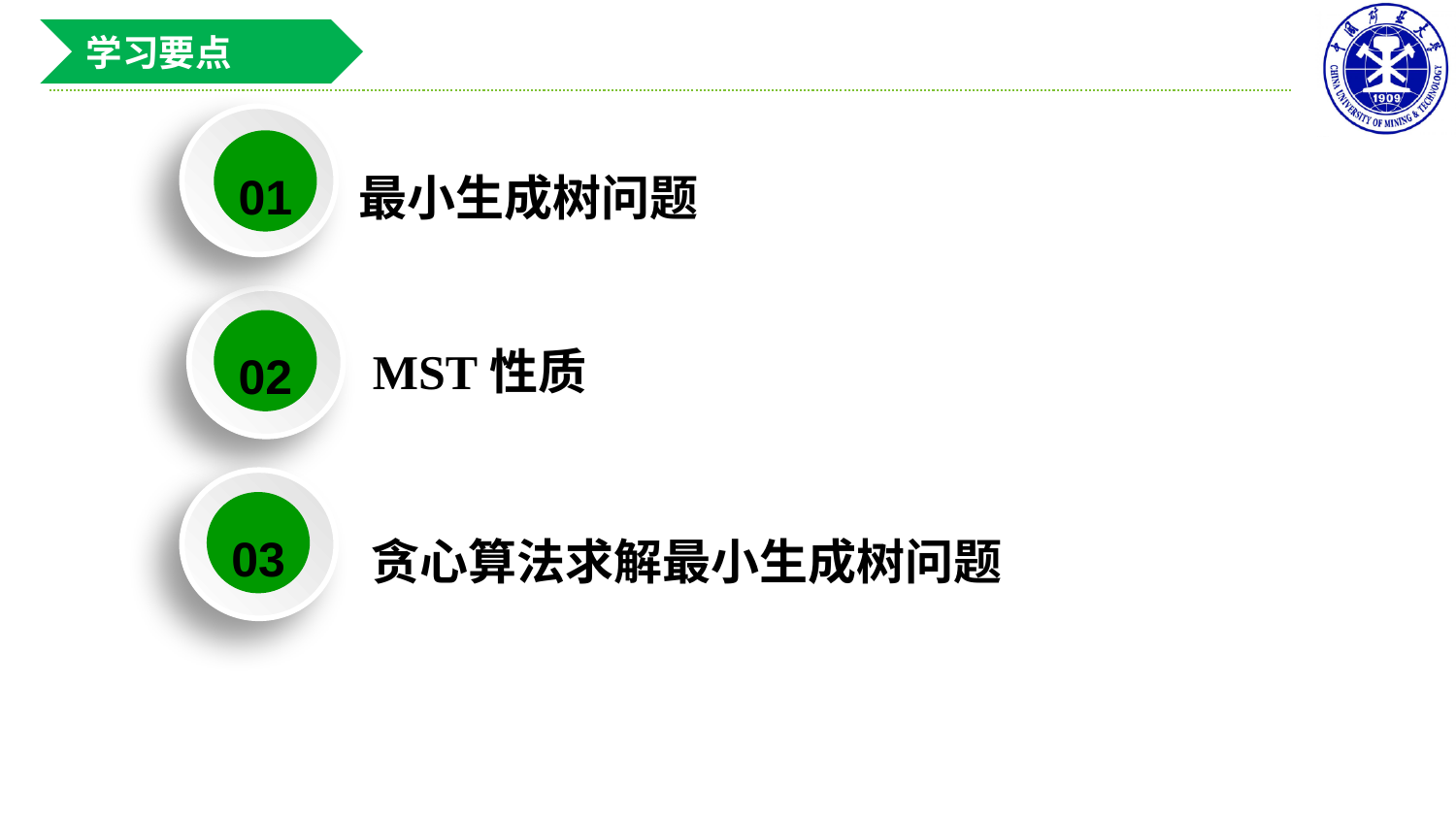

学习要点

01
最小生成树问题

02
MST性质

03
贪心算法求解最小生成树问题